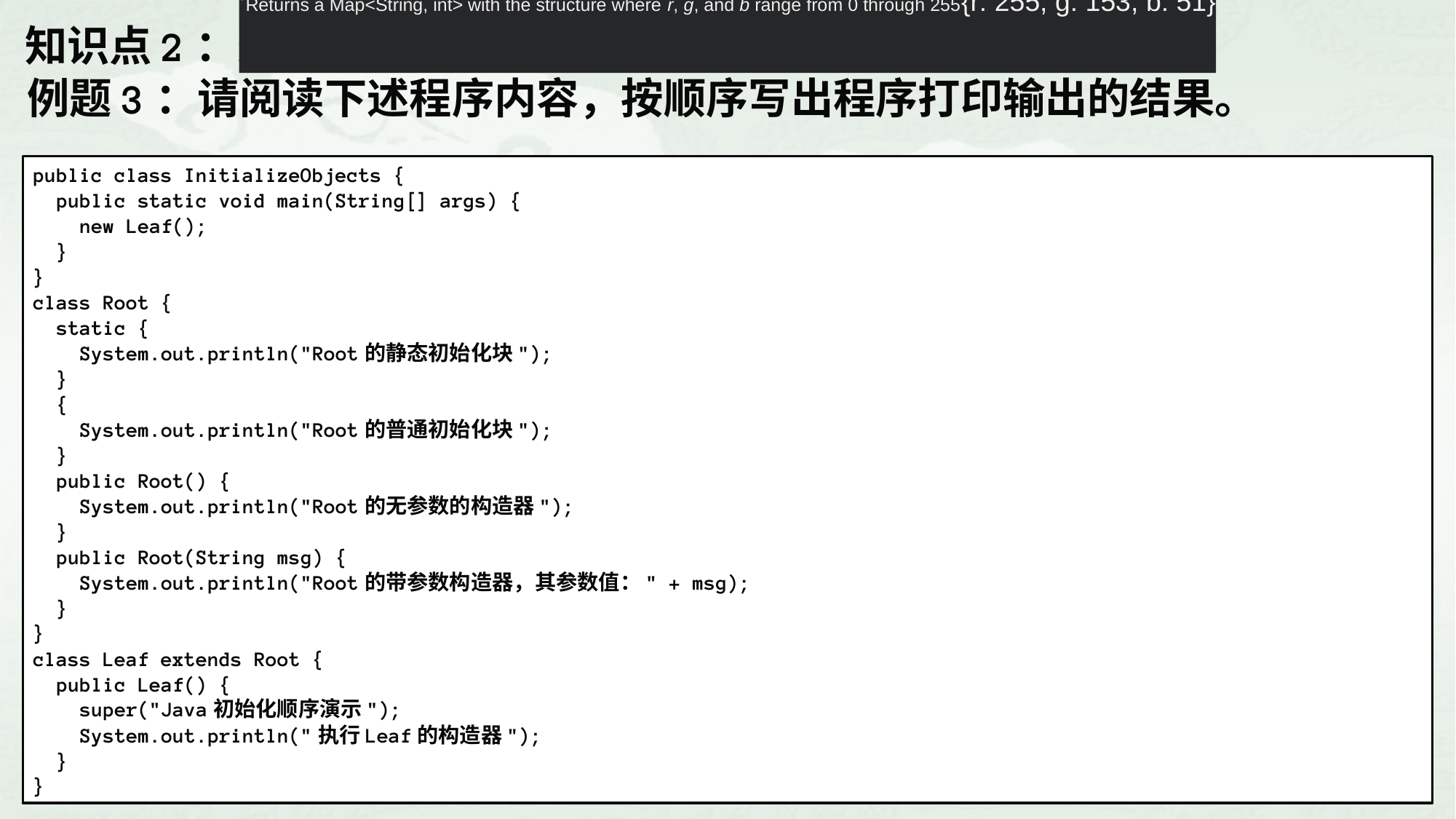

Returns a Map<String, int> with the structure where r, g, and b range from 0 through 255{r: 255, g: 153, b: 51}

知识点2：类与对象
例题3：请阅读下述程序内容，按顺序写出程序打印输出的结果。
public class InitializeObjects {
  public static void main(String[] args) {
    new Leaf();
  }
}
class Root {
  static {
    System.out.println("Root的静态初始化块");
  }
  {
    System.out.println("Root的普通初始化块");
  }
  public Root() {
    System.out.println("Root的无参数的构造器");
  }
  public Root(String msg) {
    System.out.println("Root的带参数构造器，其参数值：" + msg);
  }
}
class Leaf extends Root {
  public Leaf() {
    super("Java初始化顺序演示");
    System.out.println("执行Leaf的构造器");
  }
}